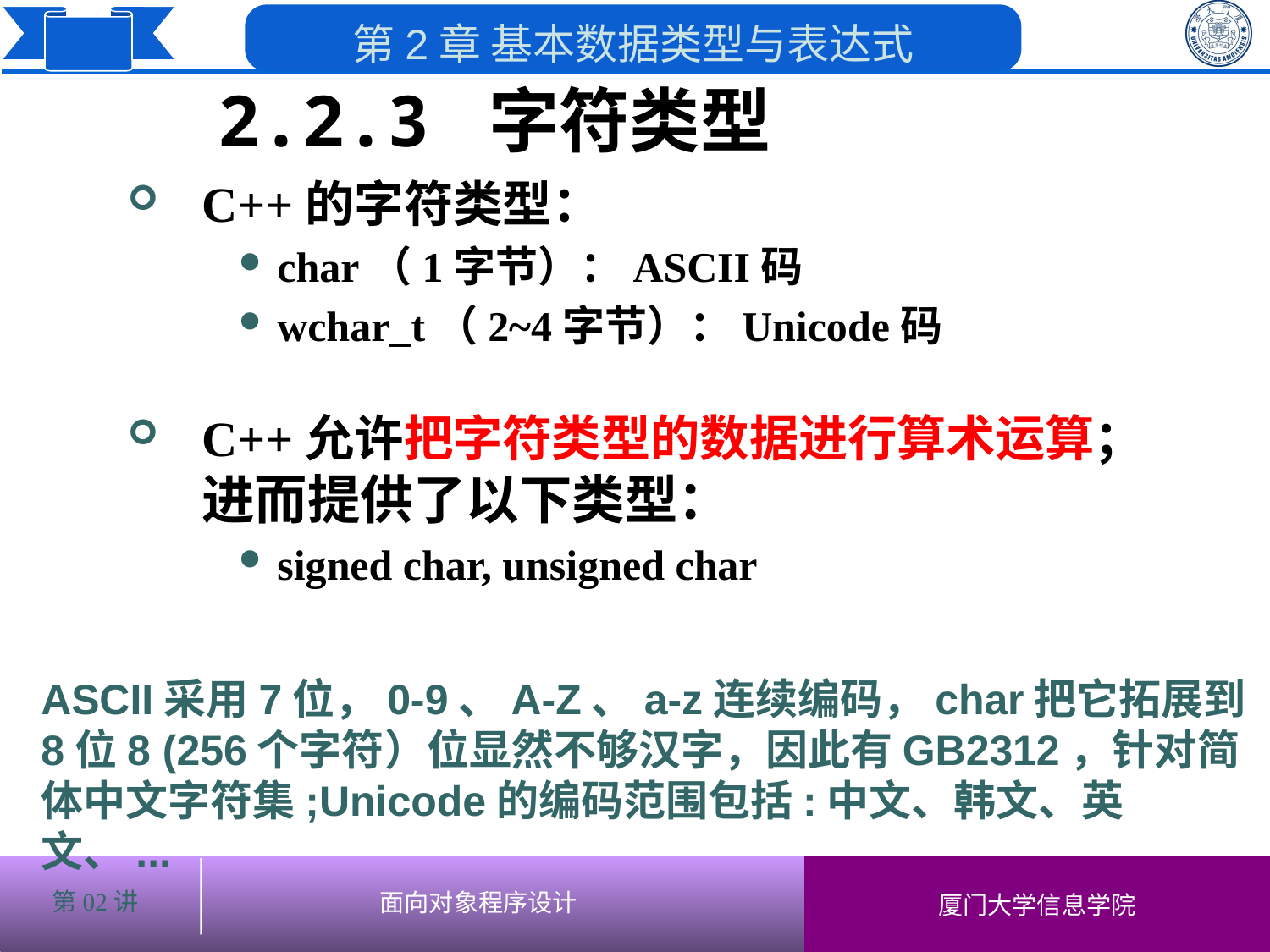

2.2.3 字符类型
C++的字符类型：
char（1字节）：ASCII码
wchar_t（2~4字节）：Unicode码

C++允许把字符类型的数据进行算术运算；进而提供了以下类型：
signed char, unsigned char

ASCII采用7位，0-9、A-Z、a-z连续编码，char把它拓展到8位8 (256个字符）位显然不够汉字，因此有GB2312，针对简体中文字符集;Unicode的编码范围包括:中文、韩文、英文、...
11